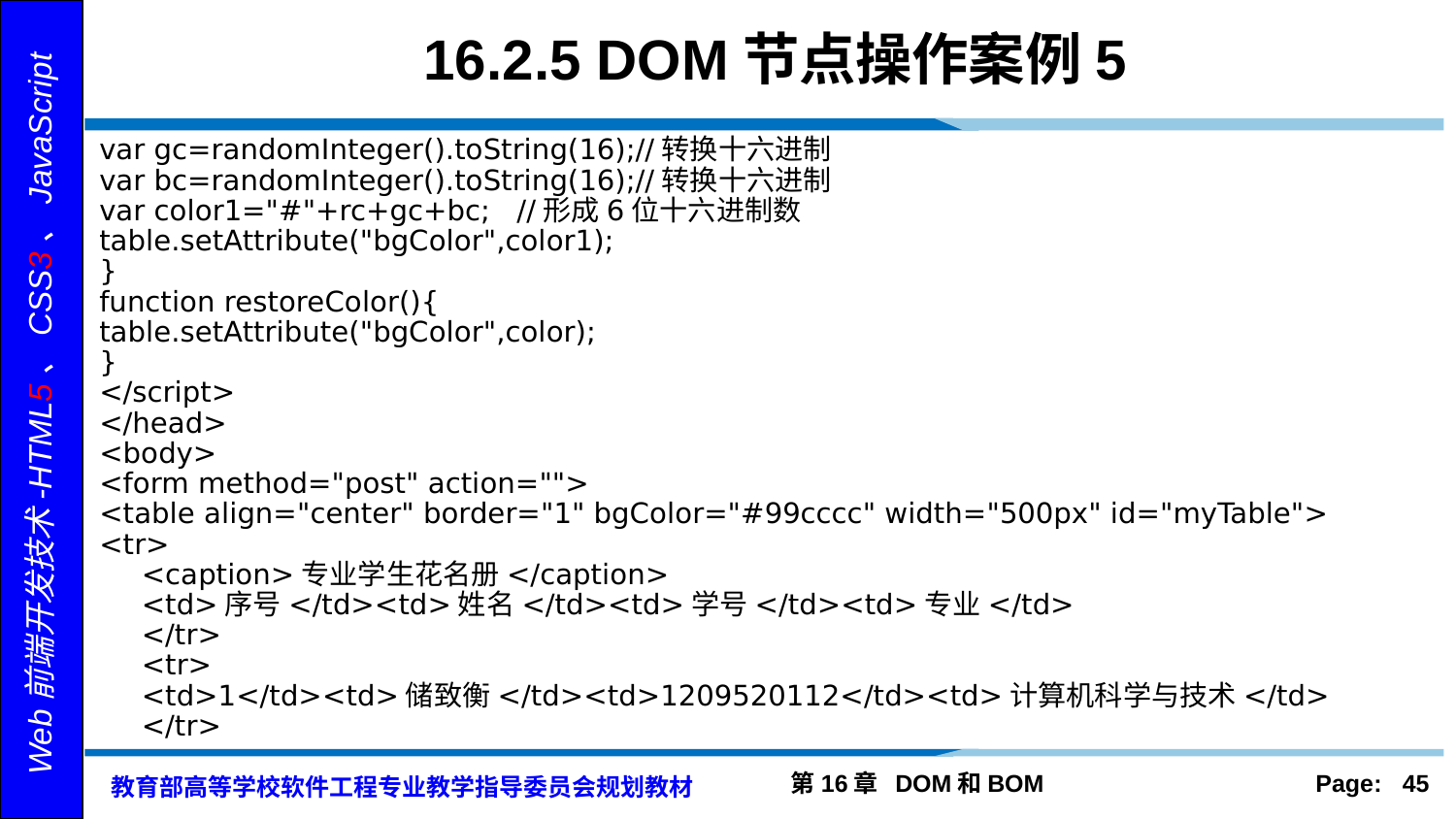

# 16.2.5 DOM节点操作案例5
var gc=randomInteger().toString(16);//转换十六进制
var bc=randomInteger().toString(16);//转换十六进制
var color1="#"+rc+gc+bc;   //形成6位十六进制数
table.setAttribute("bgColor",color1);
}
function restoreColor(){
table.setAttribute("bgColor",color);
}
</script>
</head>
<body>
<form method="post" action="">
<table align="center" border="1" bgColor="#99cccc" width="500px" id="myTable">
<tr>
<caption>专业学生花名册</caption>
<td>序号</td><td>姓名</td><td>学号</td><td>专业</td>
</tr>
<tr>
<td>1</td><td>储致衡</td><td>1209520112</td><td>计算机科学与技术</td>
</tr>